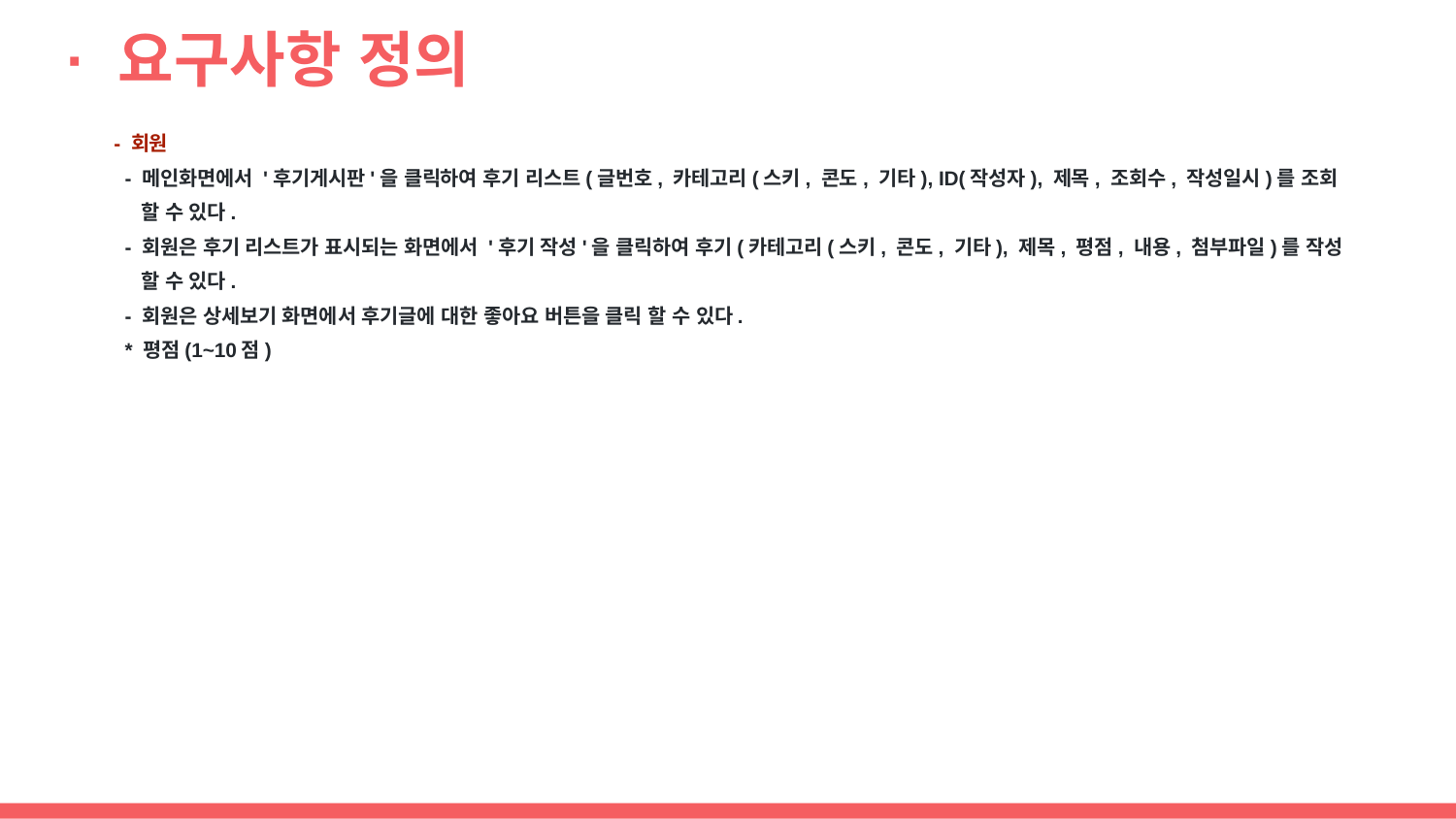

# · 요구사항 정의

- 회원
  - 메인화면에서 '후기게시판'을 클릭하여 후기 리스트(글번호, 카테고리(스키, 콘도, 기타), ID(작성자), 제목, 조회수, 작성일시)를 조회
    할 수 있다.
  - 회원은 후기 리스트가 표시되는 화면에서 '후기 작성'을 클릭하여 후기(카테고리(스키, 콘도, 기타), 제목, 평점, 내용, 첨부파일)를 작성
    할 수 있다.
  - 회원은 상세보기 화면에서 후기글에 대한 좋아요 버튼을 클릭 할 수 있다.
  * 평점(1~10점)